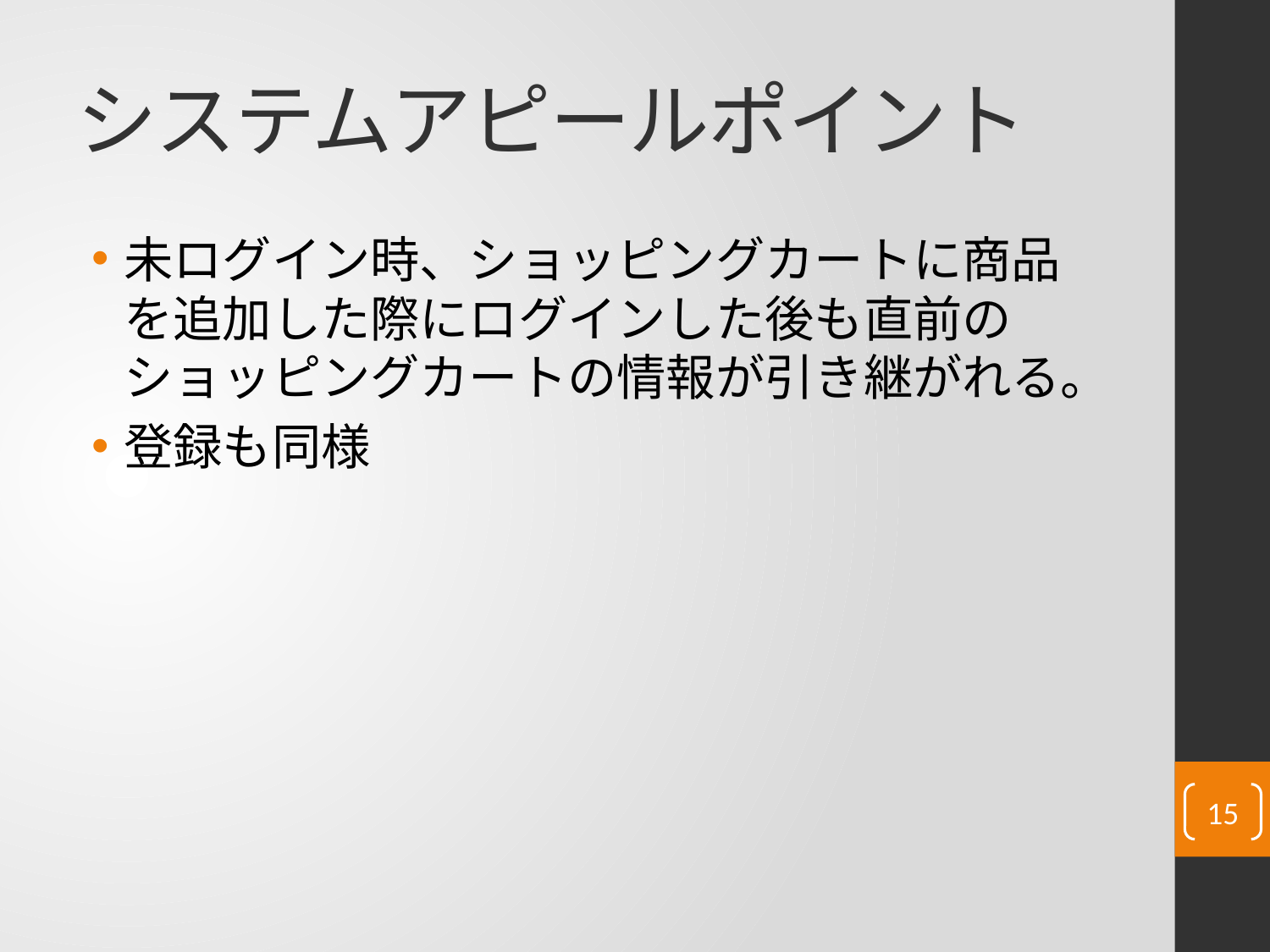

# システムアピールポイント
未ログイン時、ショッピングカートに商品を追加した際にログインした後も直前のショッピングカートの情報が引き継がれる。
登録も同様
15